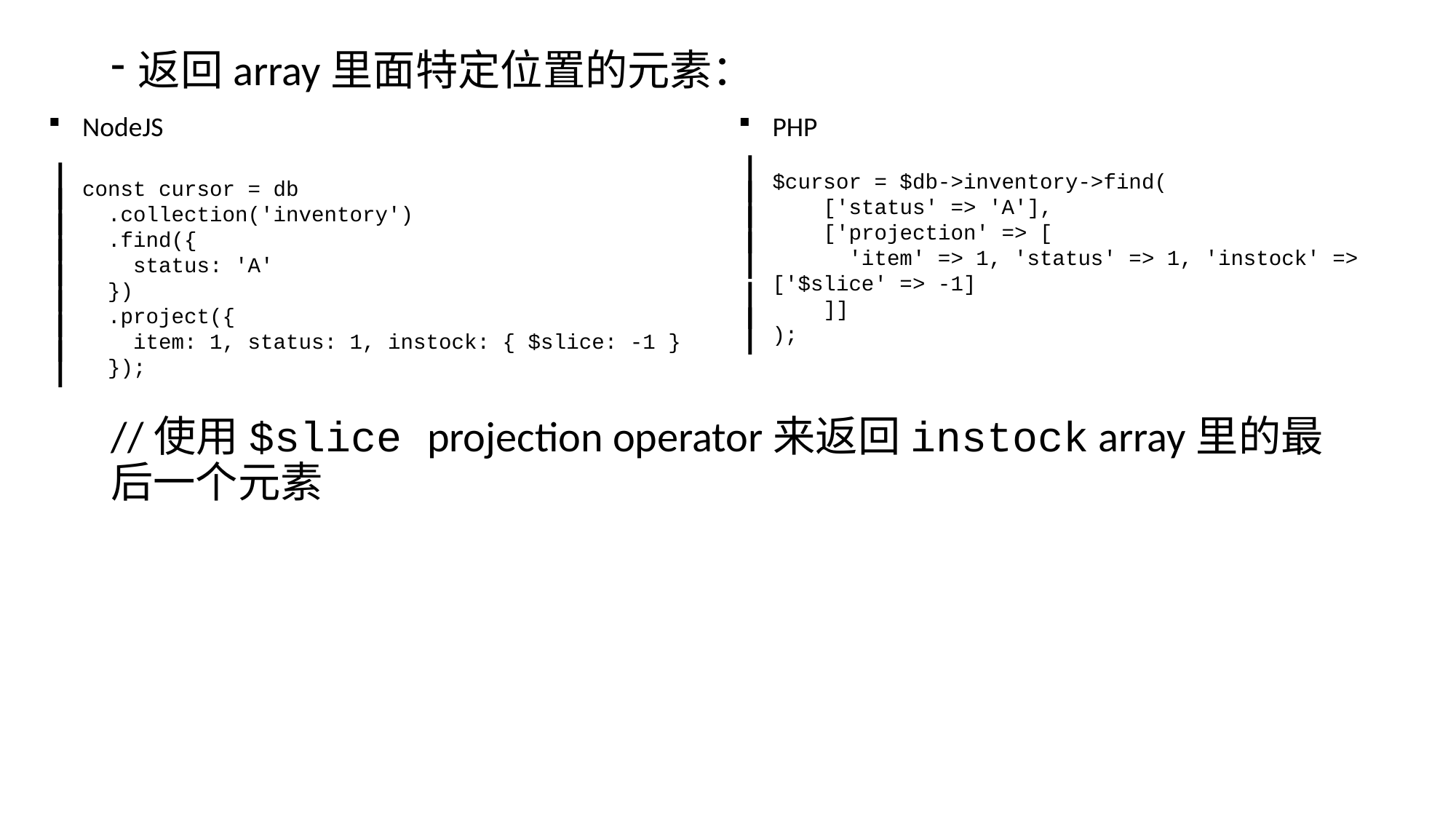

返回array里面特定位置的元素：

//使用$slice projection operator来返回instock array里的最后一个元素

NodeJS

const cursor = db
  .collection('inventory')
  .find({
    status: 'A'
  })
  .project({
    item: 1, status: 1, instock: { $slice: -1 }
  });
PHP

$cursor = $db->inventory->find(
    ['status' => 'A'],
    ['projection' => [
      'item' => 1, 'status' => 1, 'instock' => ['$slice' => -1]
    ]]
);